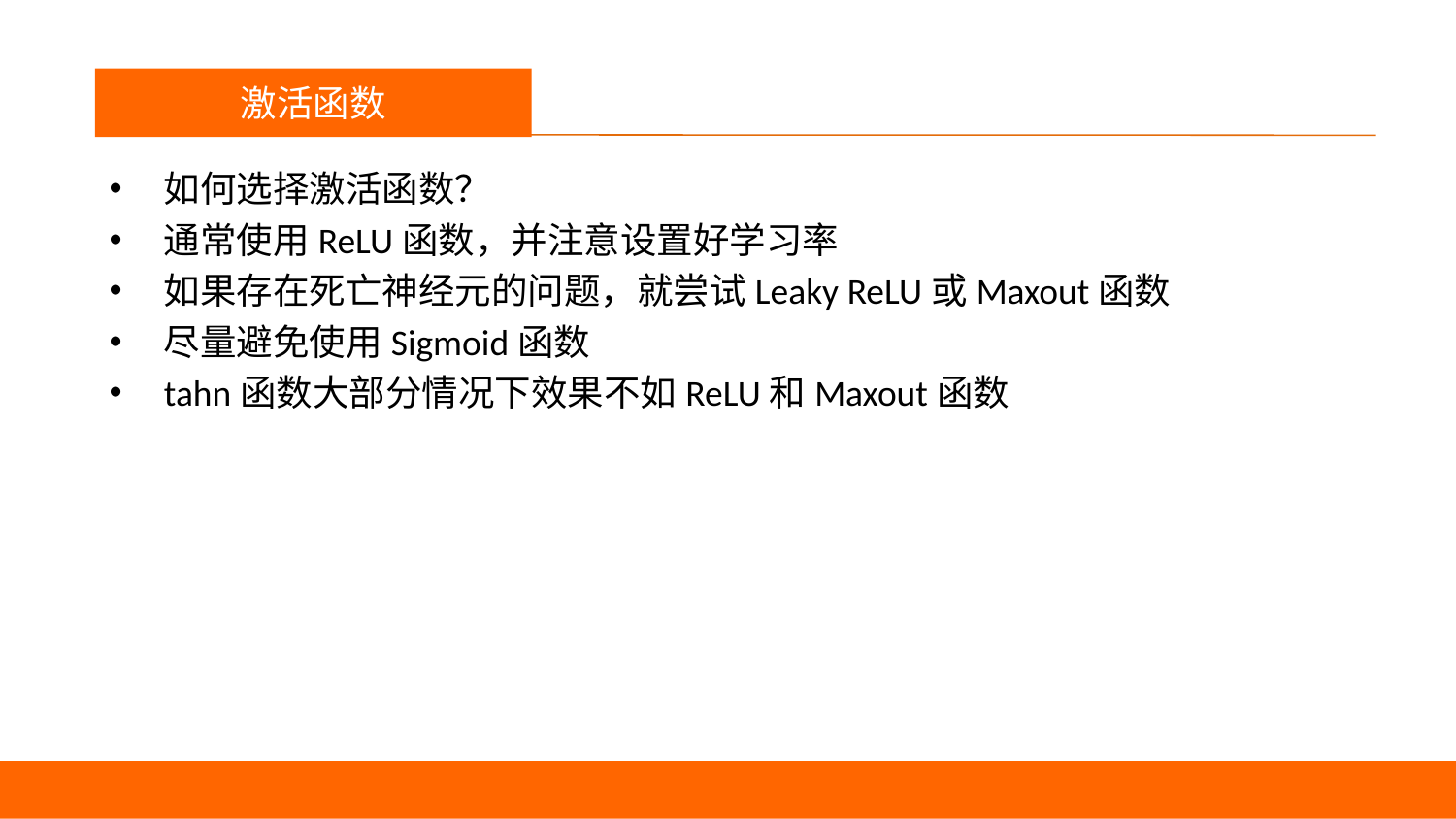

议程
激活函数

如何选择激活函数？
通常使用ReLU函数，并注意设置好学习率
如果存在死亡神经元的问题，就尝试Leaky ReLU或Maxout函数
尽量避免使用Sigmoid函数
tahn函数大部分情况下效果不如ReLU和Maxout函数